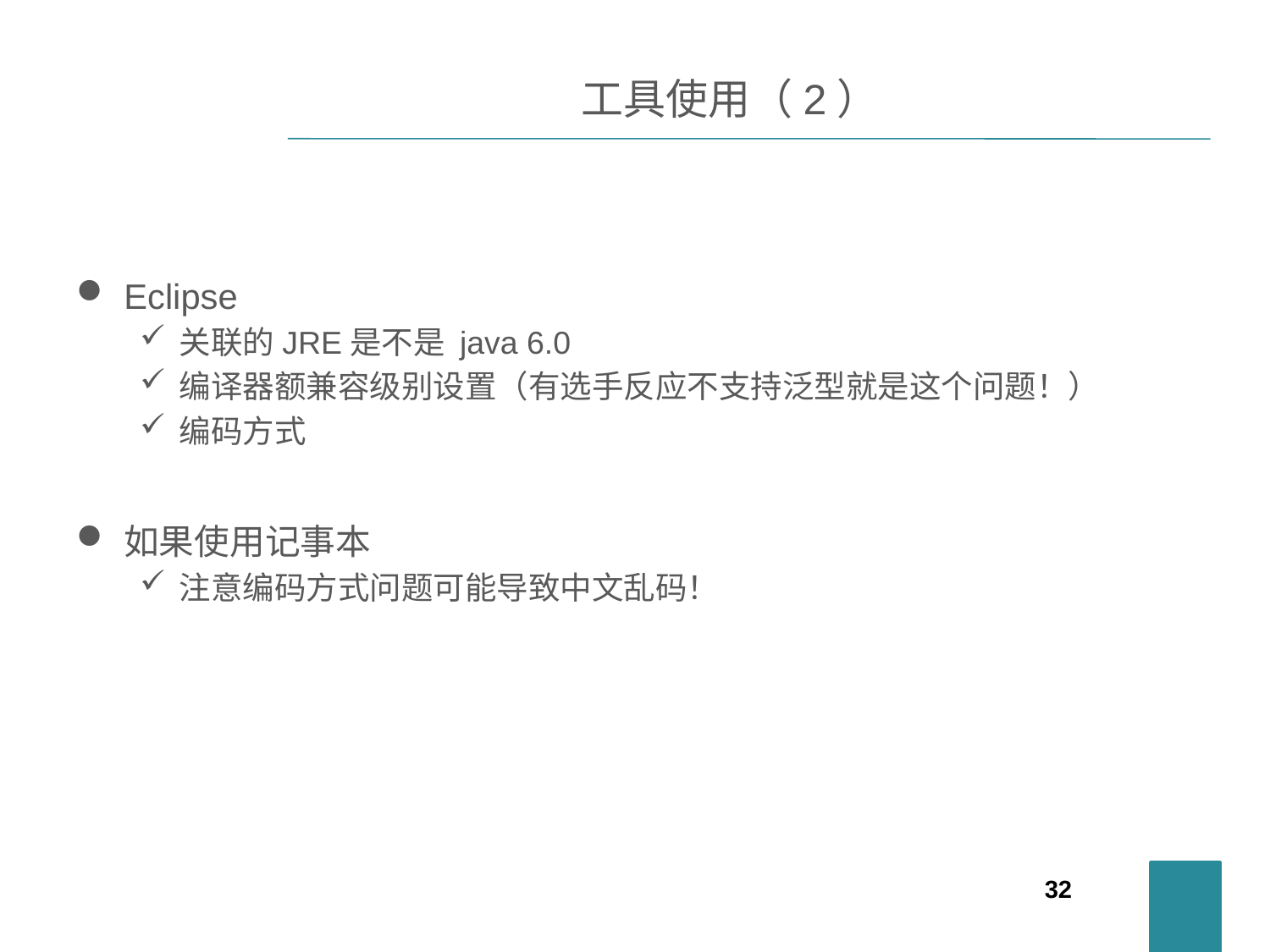

# 工具使用（2）

Eclipse
关联的JRE是不是 java 6.0
编译器额兼容级别设置（有选手反应不支持泛型就是这个问题！）
编码方式

如果使用记事本
注意编码方式问题可能导致中文乱码！

32